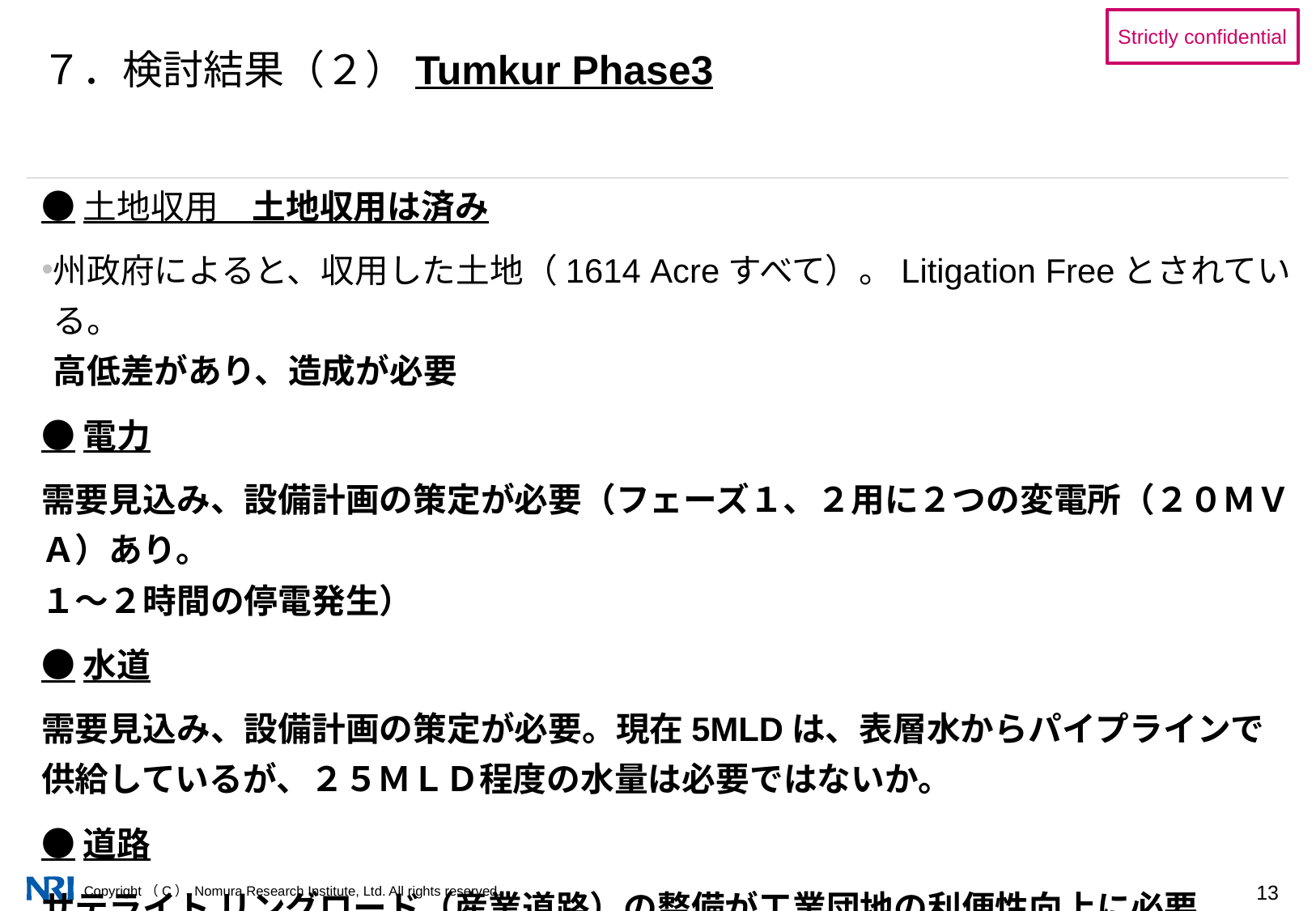

７．検討結果（２）Tumkur Phase3
●土地収用　土地収用は済み
州政府によると、収用した土地（1614 Acreすべて）。Litigation Freeとされている。
高低差があり、造成が必要
●電力
需要見込み、設備計画の策定が必要（フェーズ１、２用に２つの変電所（２０ＭＶＡ）あり。
１～２時間の停電発生）
●水道
需要見込み、設備計画の策定が必要。現在5MLDは、表層水からパイプラインで
供給しているが、２５ＭＬＤ程度の水量は必要ではないか。
●道路
サテライト リングロード（産業道路）の整備が工業団地の利便性向上に必要。
工業団地内道路の整備が必須。市内からトムクルまでの距離　約１１０キロ。